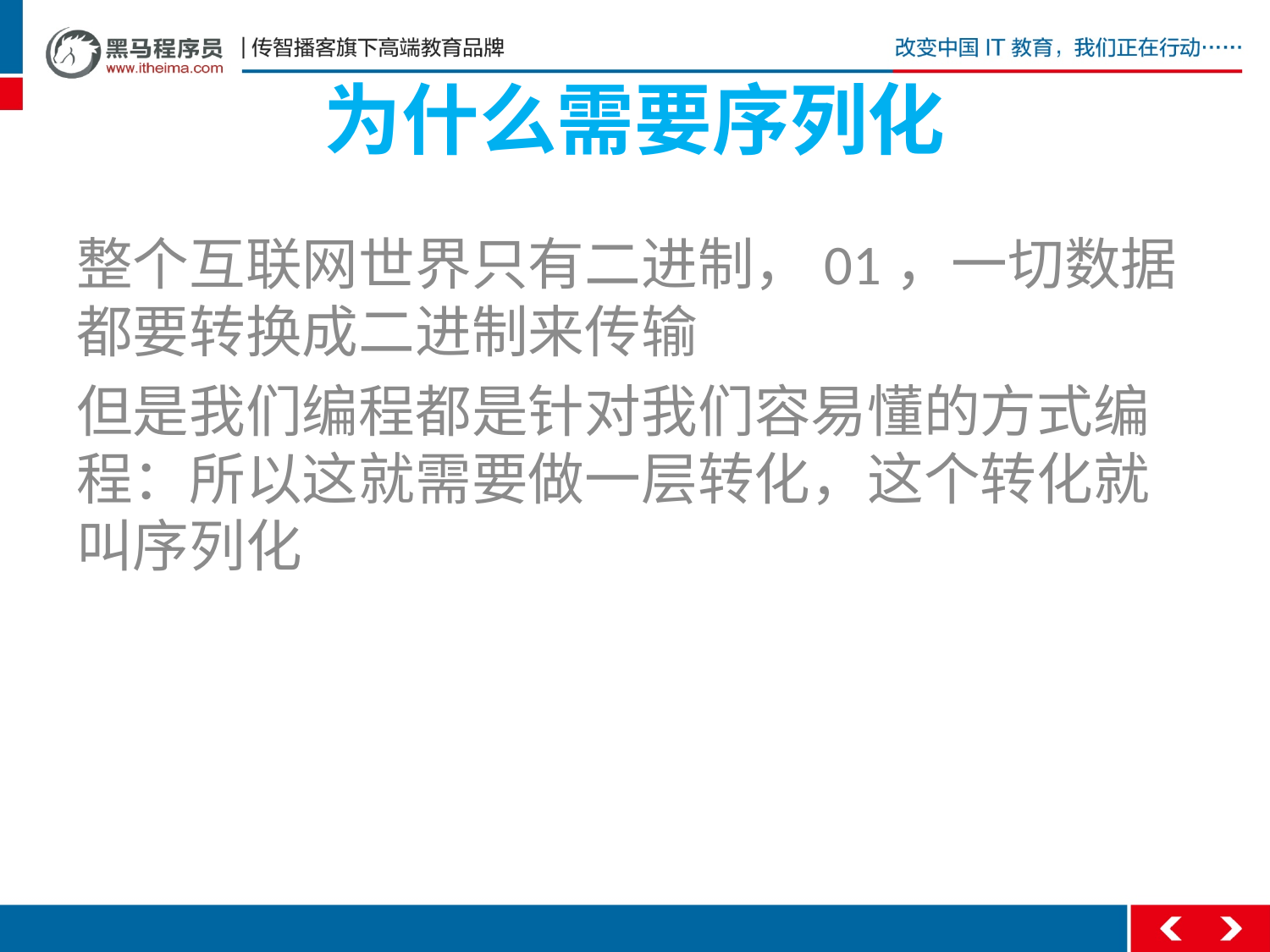

# 为什么需要序列化
整个互联网世界只有二进制，01，一切数据都要转换成二进制来传输
但是我们编程都是针对我们容易懂的方式编程：所以这就需要做一层转化，这个转化就叫序列化